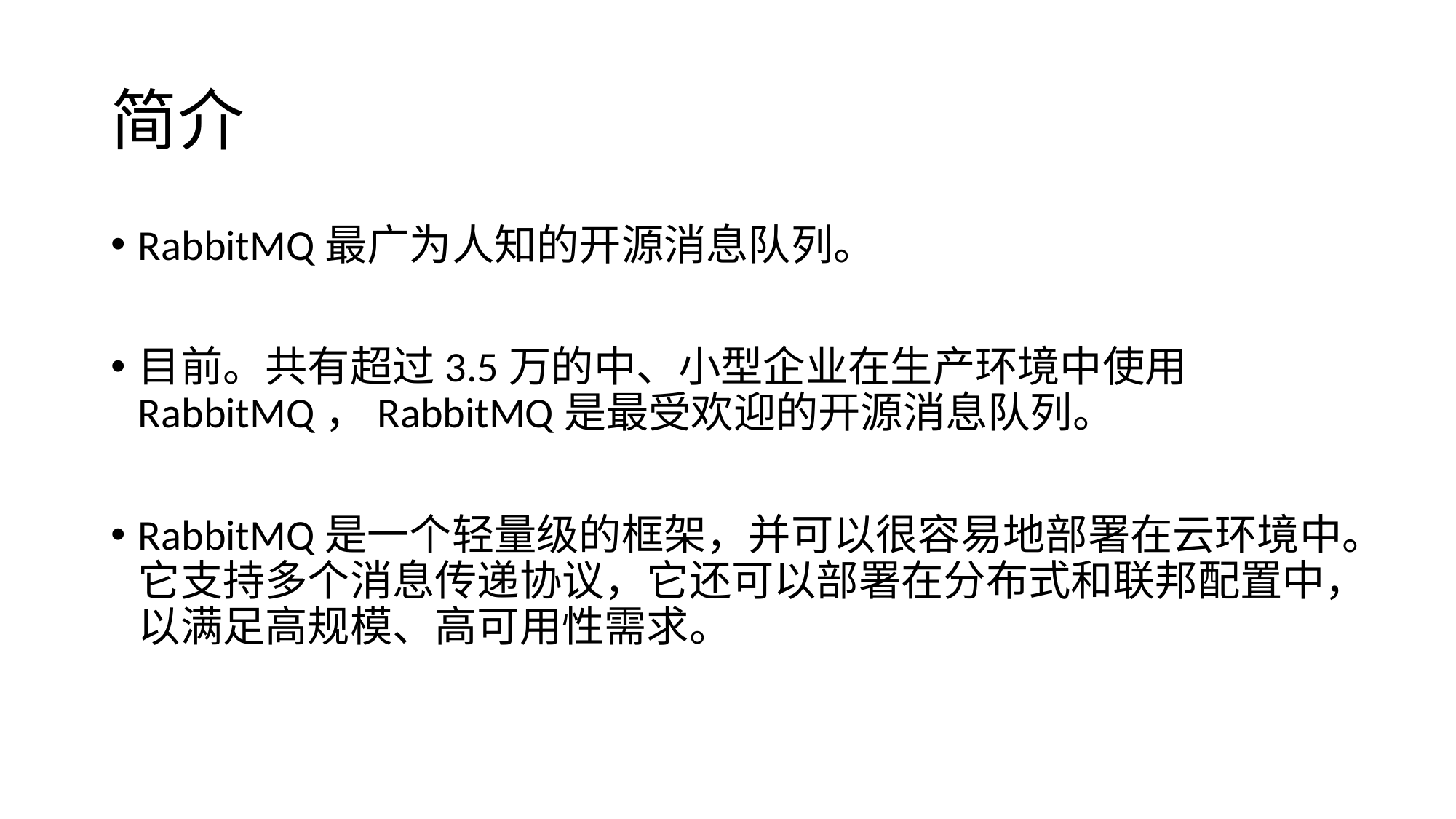

# 简介
RabbitMQ最广为人知的开源消息队列。

目前。共有超过3.5万的中、小型企业在生产环境中使用RabbitMQ，RabbitMQ是最受欢迎的开源消息队列。

RabbitMQ是一个轻量级的框架，并可以很容易地部署在云环境中。它支持多个消息传递协议，它还可以部署在分布式和联邦配置中，以满足高规模、高可用性需求。